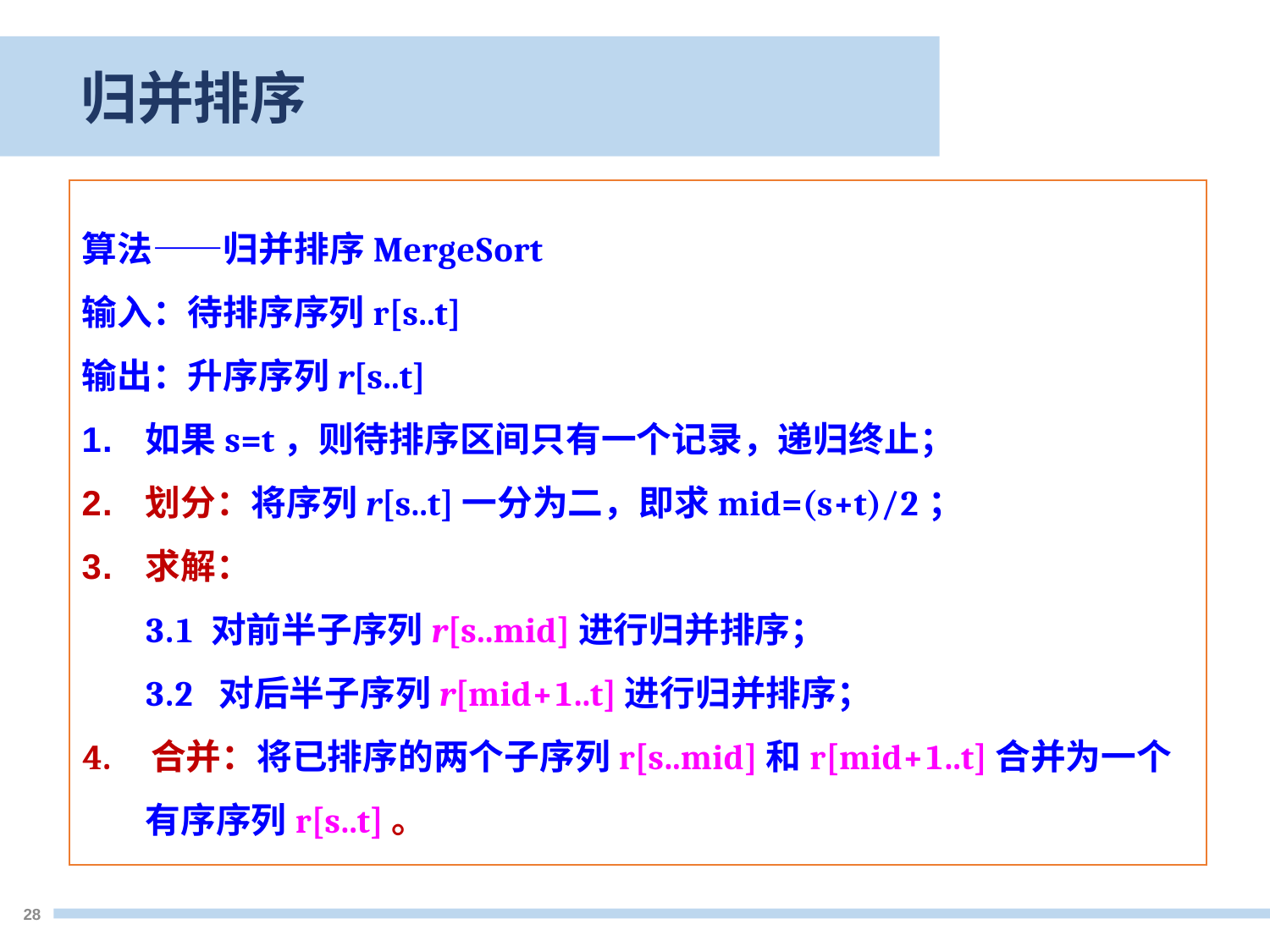

归并排序
算法——归并排序MergeSort
输入：待排序序列r[s..t]
输出：升序序列r[s..t]
如果s=t，则待排序区间只有一个记录，递归终止；
划分：将序列r[s..t]一分为二，即求mid=(s+t)/2；
求解：
        3.1 对前半子序列r[s..mid]进行归并排序；
        3.2  对后半子序列r[mid+1..t]进行归并排序；
4.    合并：将已排序的两个子序列r[s..mid]和r[mid+1..t]合并为一个有序序列r[s..t]。
28